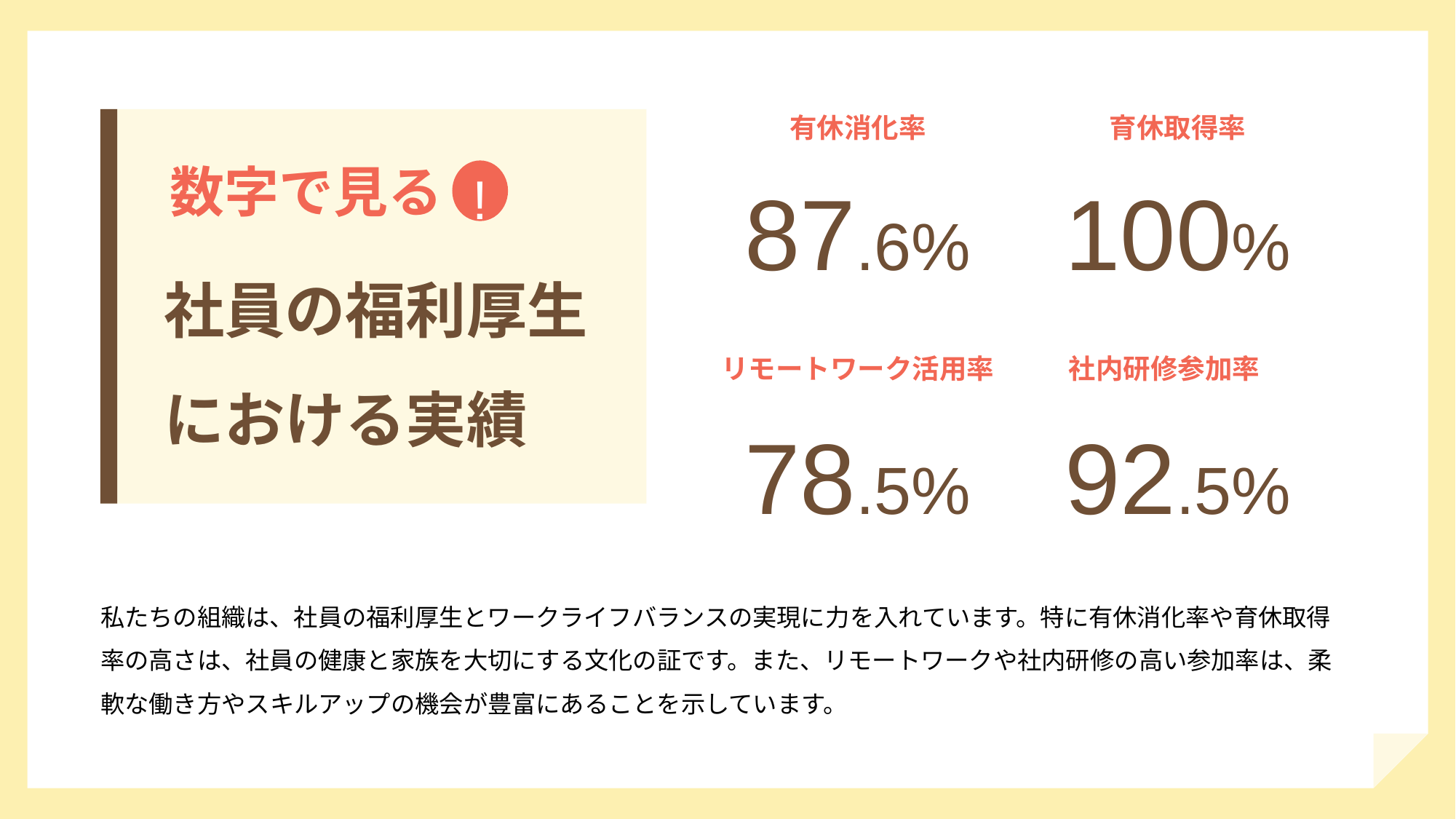

有休消化率
87.6%
育休取得率
100%
リモートワーク活用率
社内研修参加率
78.5%
92.5%

!

数字で見る
社員の福利厚生
における実績
私たちの組織は、社員の福利厚生とワークライフバランスの実現に力を入れています。特に有休消化率や育休取得率の高さは、社員の健康と家族を大切にする文化の証です。また、リモートワークや社内研修の高い参加率は、柔軟な働き方やスキルアップの機会が豊富にあることを示しています。